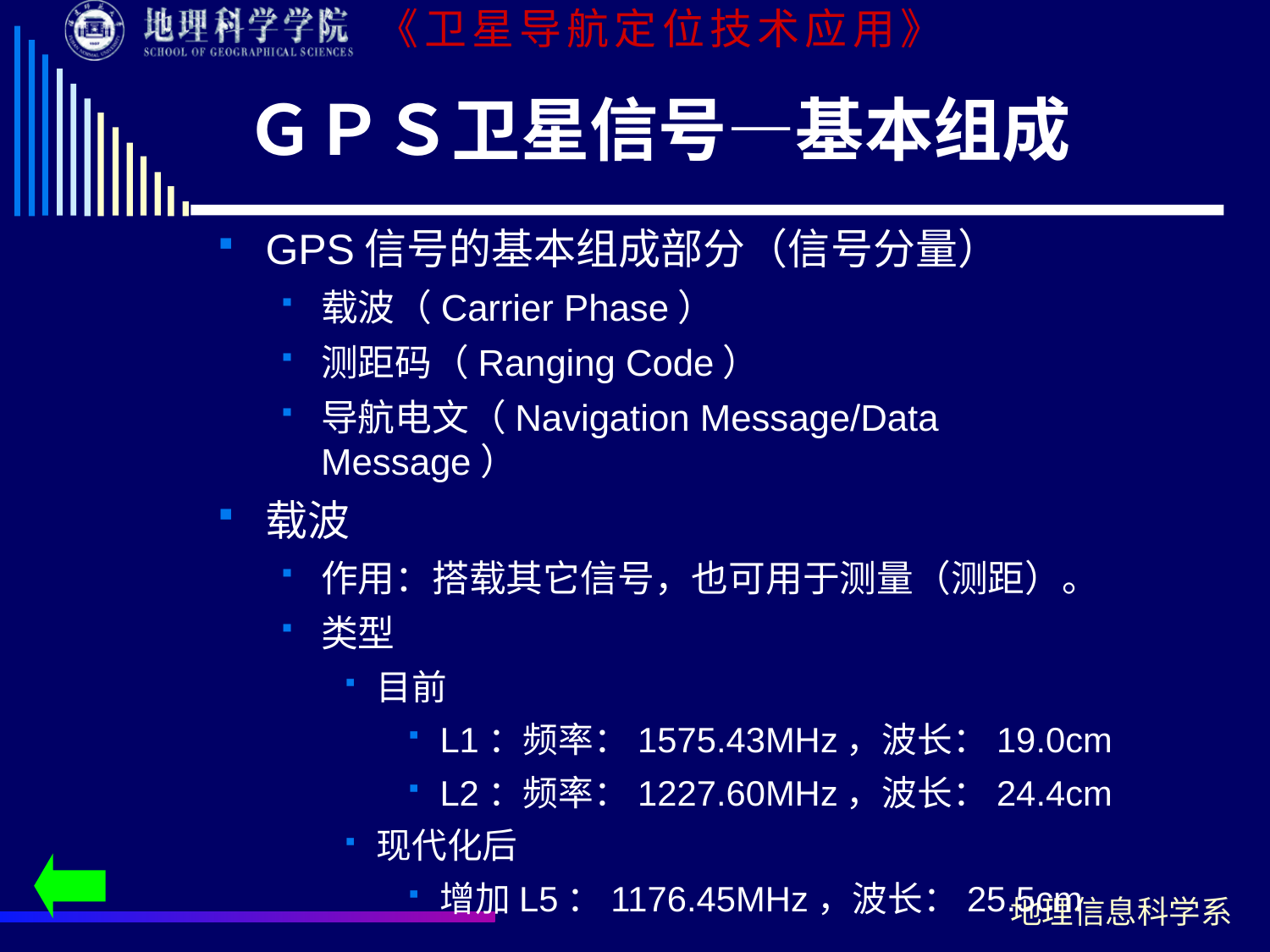

# ＧＰＳ卫星信号—基本组成
GPS信号的基本组成部分（信号分量）
载波（Carrier Phase）
测距码（Ranging Code）
导航电文（Navigation Message/Data Message）
载波
作用：搭载其它信号，也可用于测量（测距）。
类型
目前
L1：频率：1575.43MHz，波长：19.0cm
L2：频率：1227.60MHz，波长：24.4cm
现代化后
增加L5：1176.45MHz，波长：25.5cm